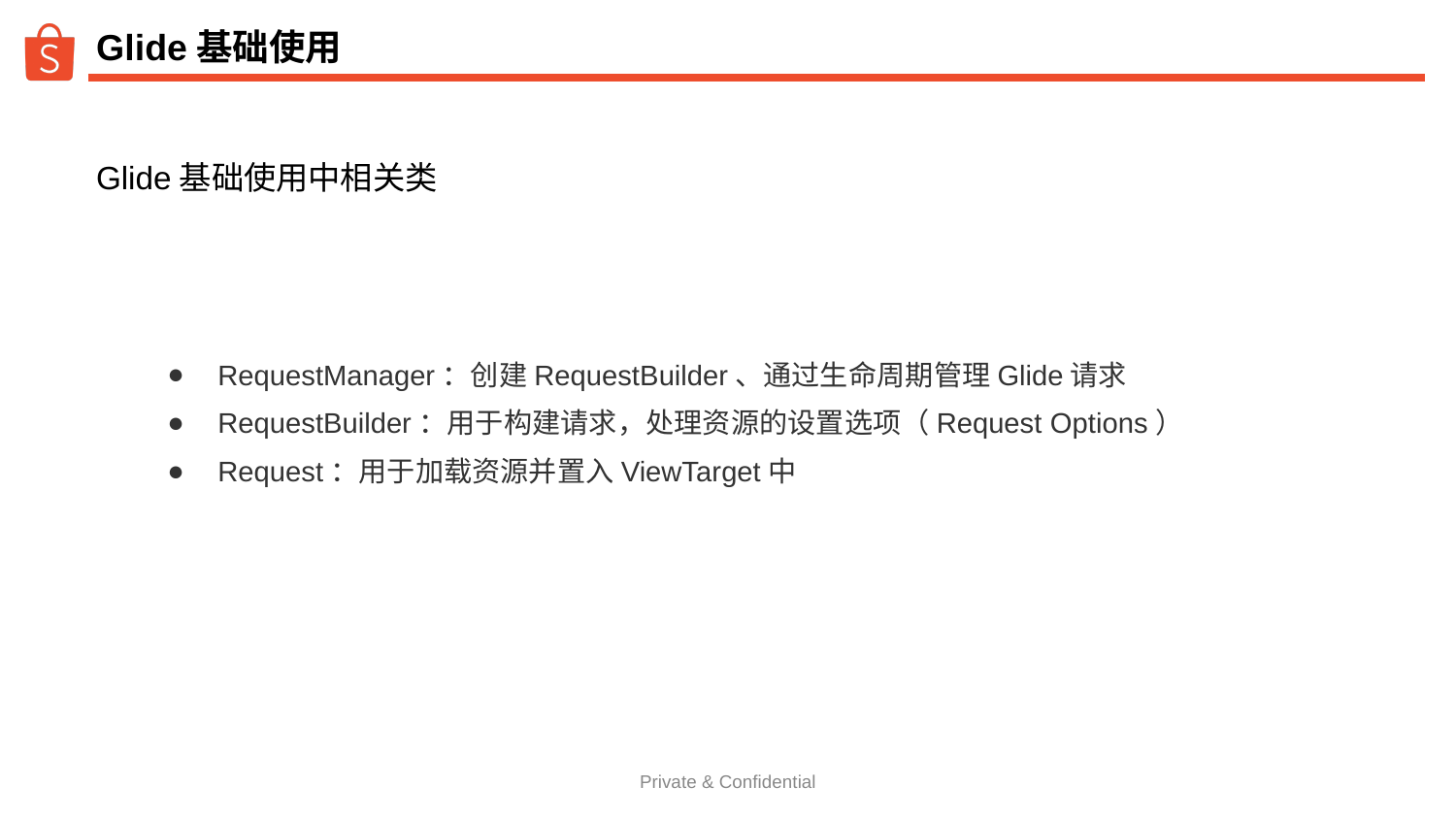

# Glide基础使用
Glide基础使用中相关类
RequestManager：创建RequestBuilder、通过生命周期管理Glide请求
RequestBuilder：用于构建请求，处理资源的设置选项（Request Options）
Request：用于加载资源并置入ViewTarget中